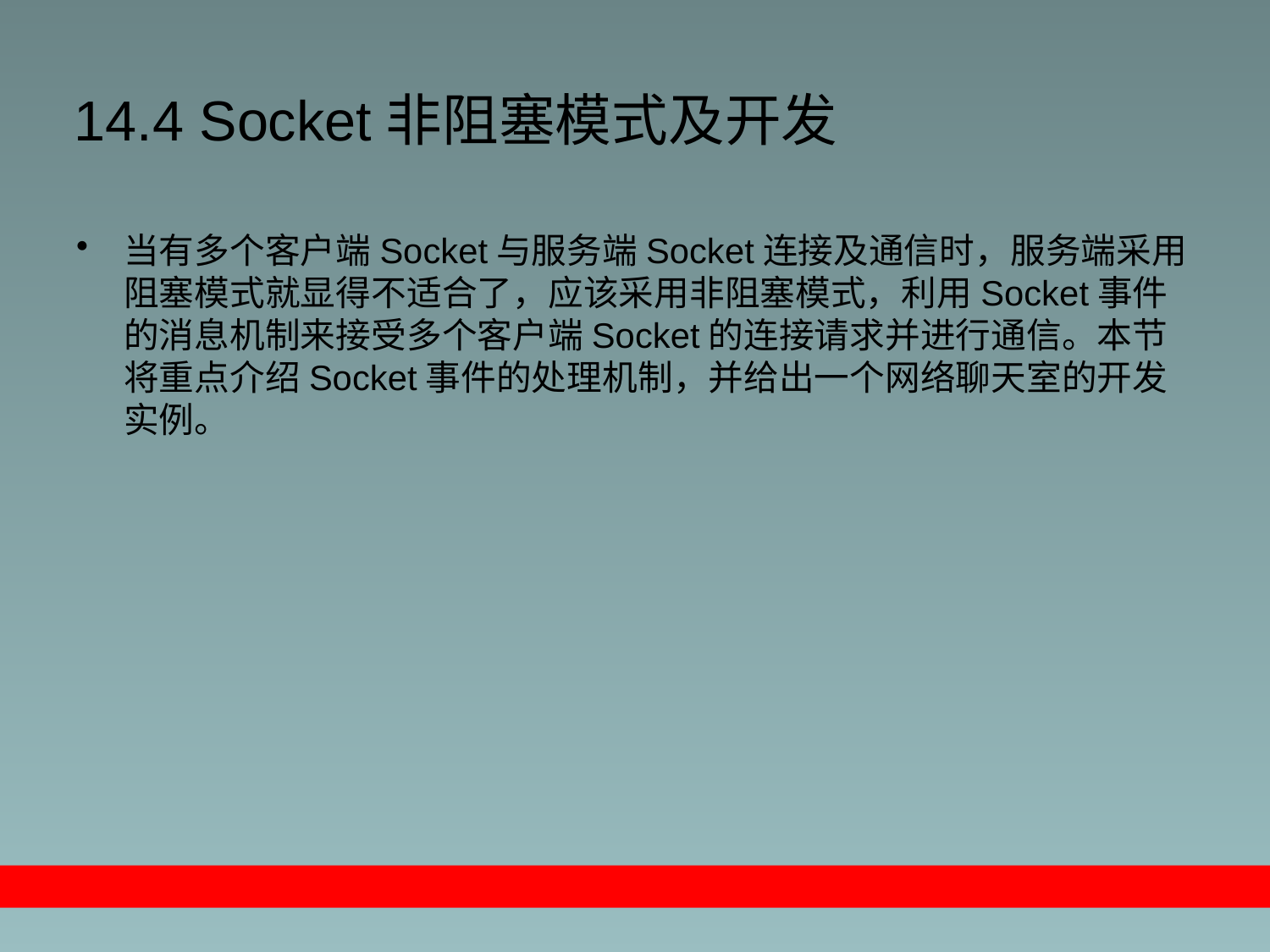

# 14.4 Socket非阻塞模式及开发
当有多个客户端Socket与服务端Socket连接及通信时，服务端采用阻塞模式就显得不适合了，应该采用非阻塞模式，利用Socket事件的消息机制来接受多个客户端Socket的连接请求并进行通信。本节将重点介绍Socket事件的处理机制，并给出一个网络聊天室的开发实例。